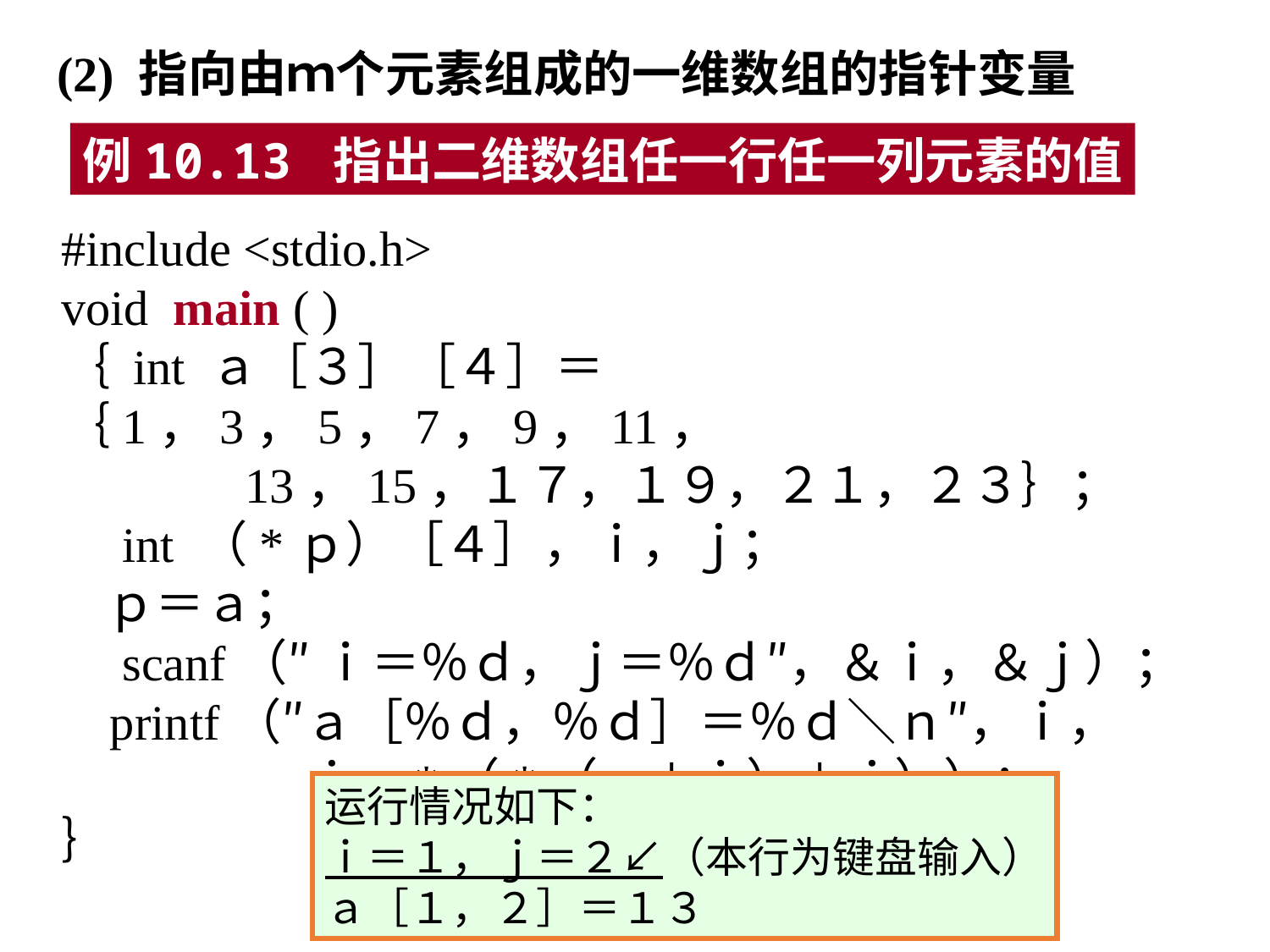

(2) 指向由ｍ个元素组成的一维数组的指针变量
例10.13 指出二维数组任一行任一列元素的值
#include <stdio.h>
void  main ( )
｛ int ａ［３］［４］＝｛1，3，5，7，9，11，
               13，15，１７，１９，２１，２３｝；
　int （*ｐ）［４］，ｉ，ｊ；
   ｐ＝ａ；
　scanf（″ ｉ＝％ｄ，ｊ＝％ｄ″，＆ｉ，＆ｊ）；
    printf（″ａ［％ｄ，％ｄ］＝％ｄ＼ｎ″，ｉ，
                     ｊ，*（*（ｐ＋ｉ）＋ｊ））；
｝
运行情况如下：
ｉ＝１，ｊ＝２↙（本行为键盘输入）
ａ［１，２］＝１３